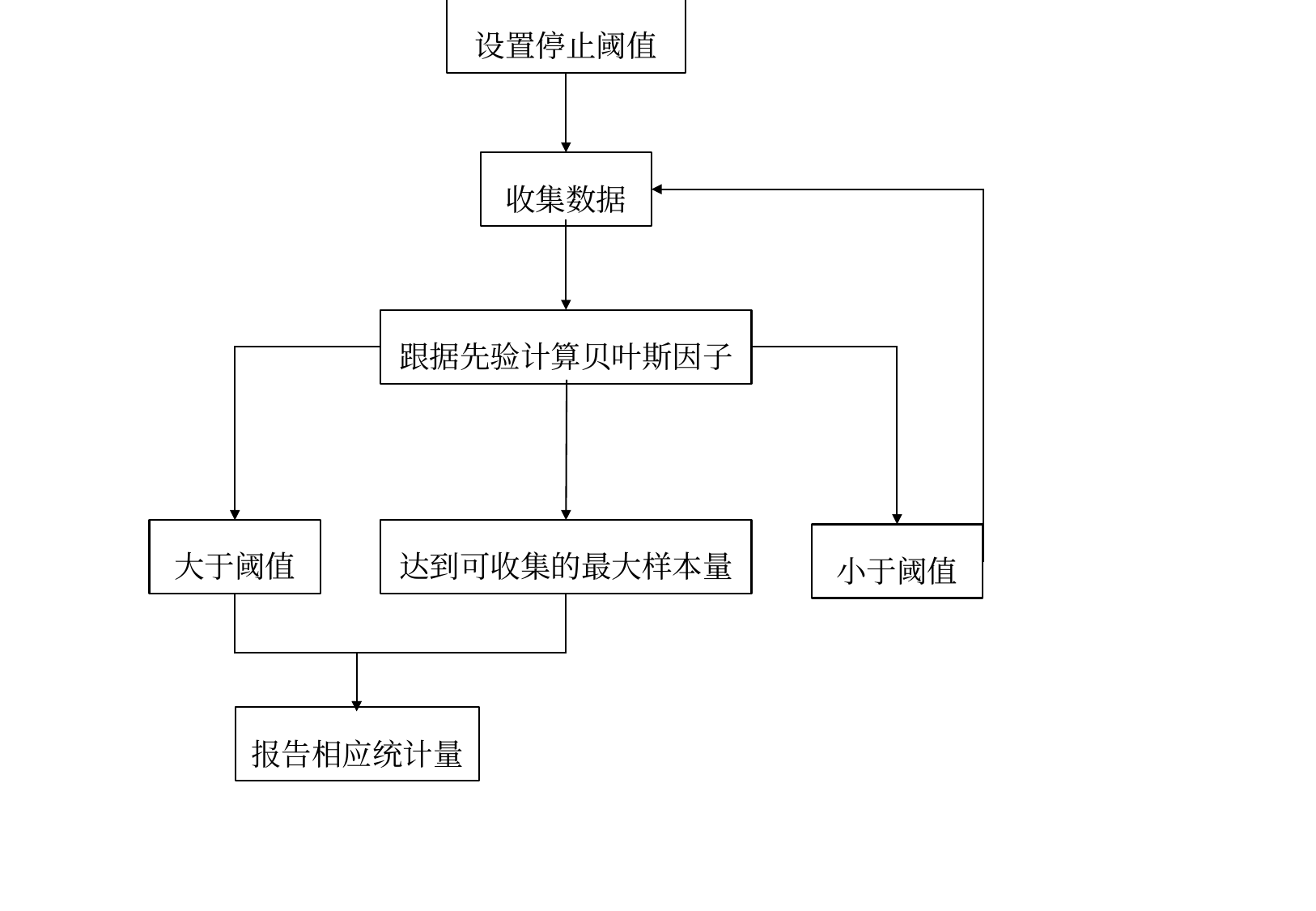

设置停止阈值
收集数据
跟据先验计算贝叶斯因子
大于阈值
达到可收集的最大样本量
小于阈值
报告相应统计量